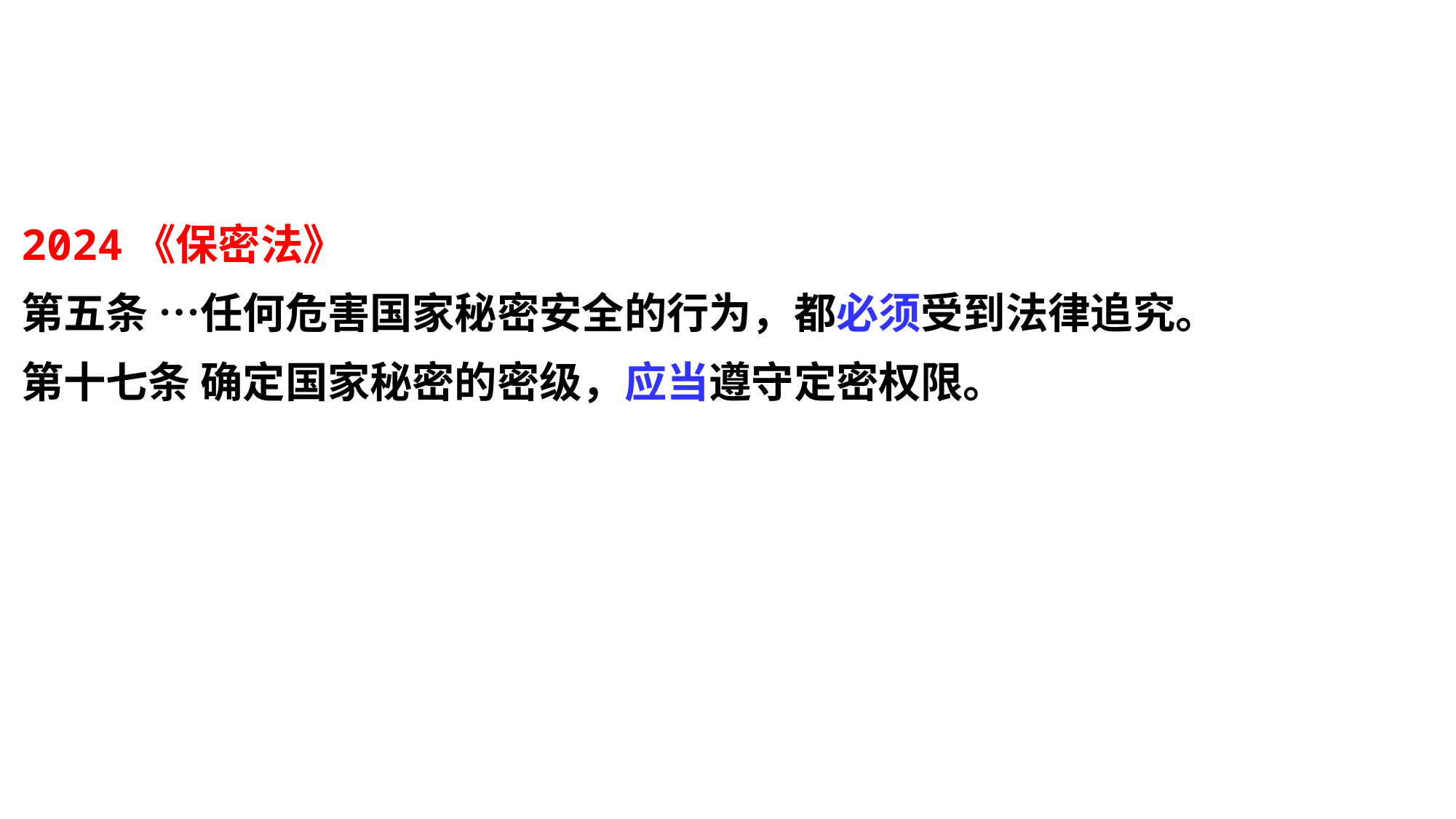

2024《保密法》
第五条 …任何危害国家秘密安全的行为，都必须受到法律追究。
第十七条 确定国家秘密的密级，应当遵守定密权限。